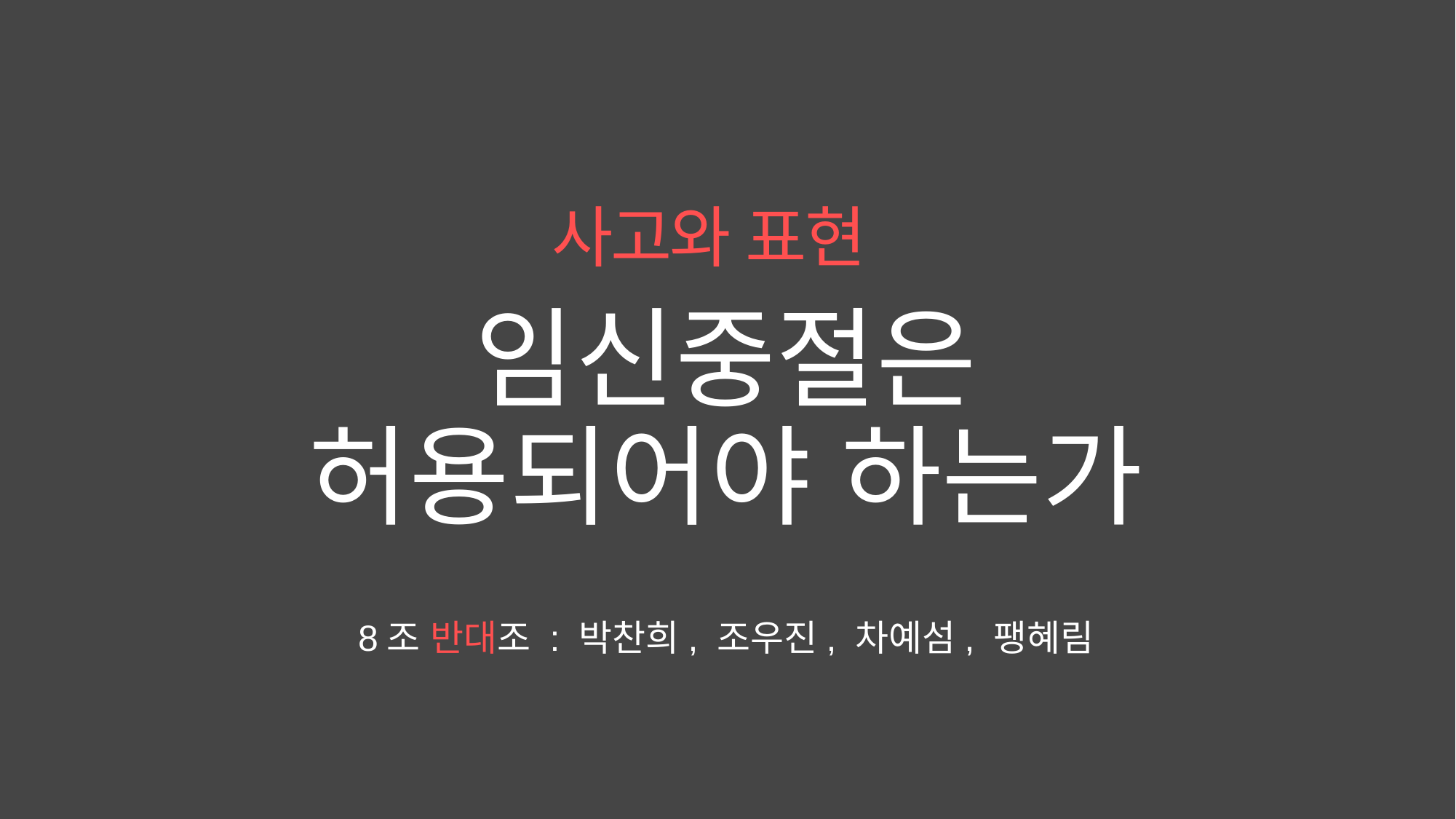

사고와 표현
# 임신중절은 허용되어야 하는가

8조 반대조 : 박찬희, 조우진, 차예섬, 팽혜림